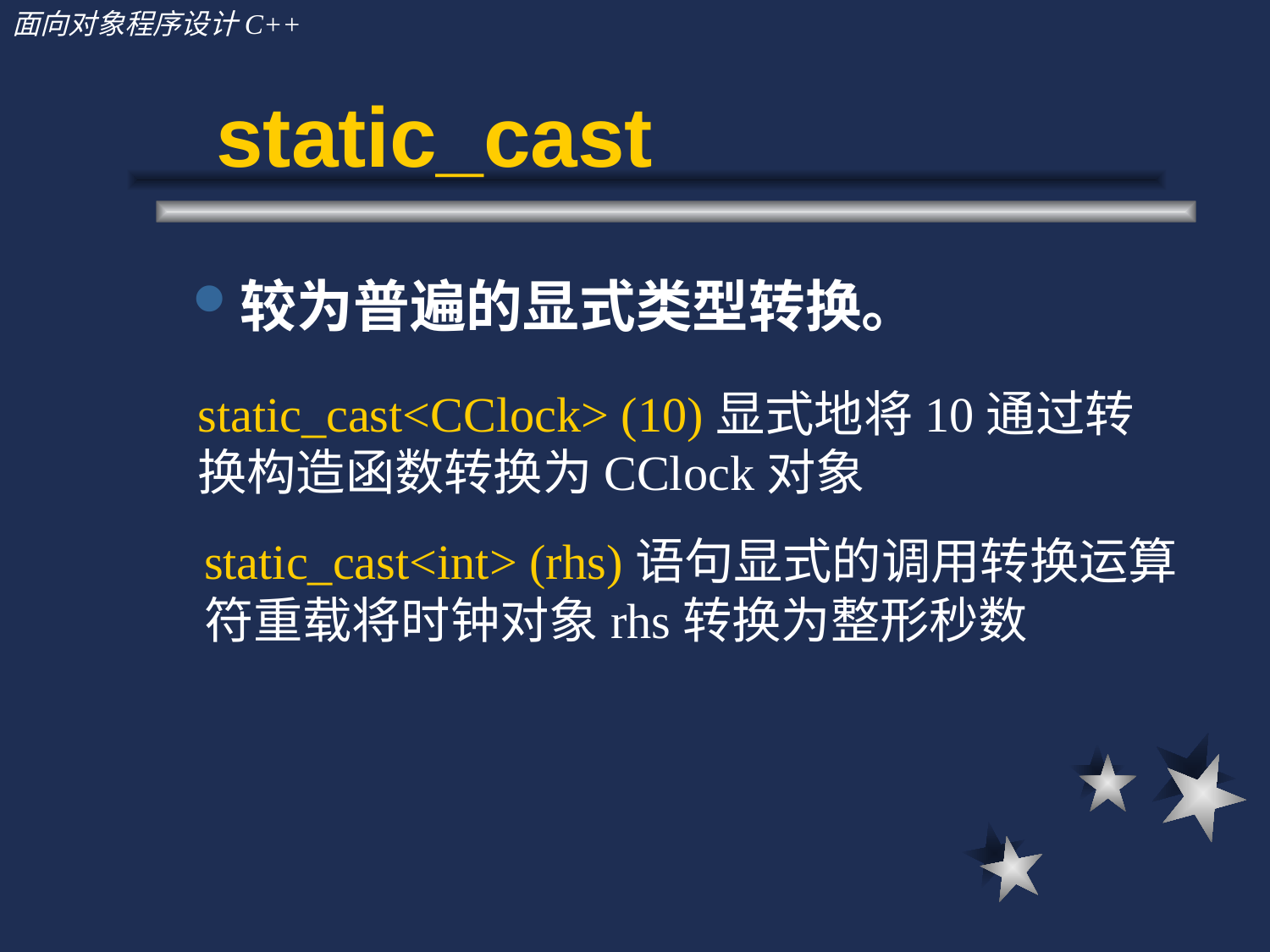

# static_cast
较为普遍的显式类型转换。
static_cast<CClock> (10)显式地将10通过转换构造函数转换为CClock对象
static_cast<int> (rhs)语句显式的调用转换运算符重载将时钟对象rhs转换为整形秒数